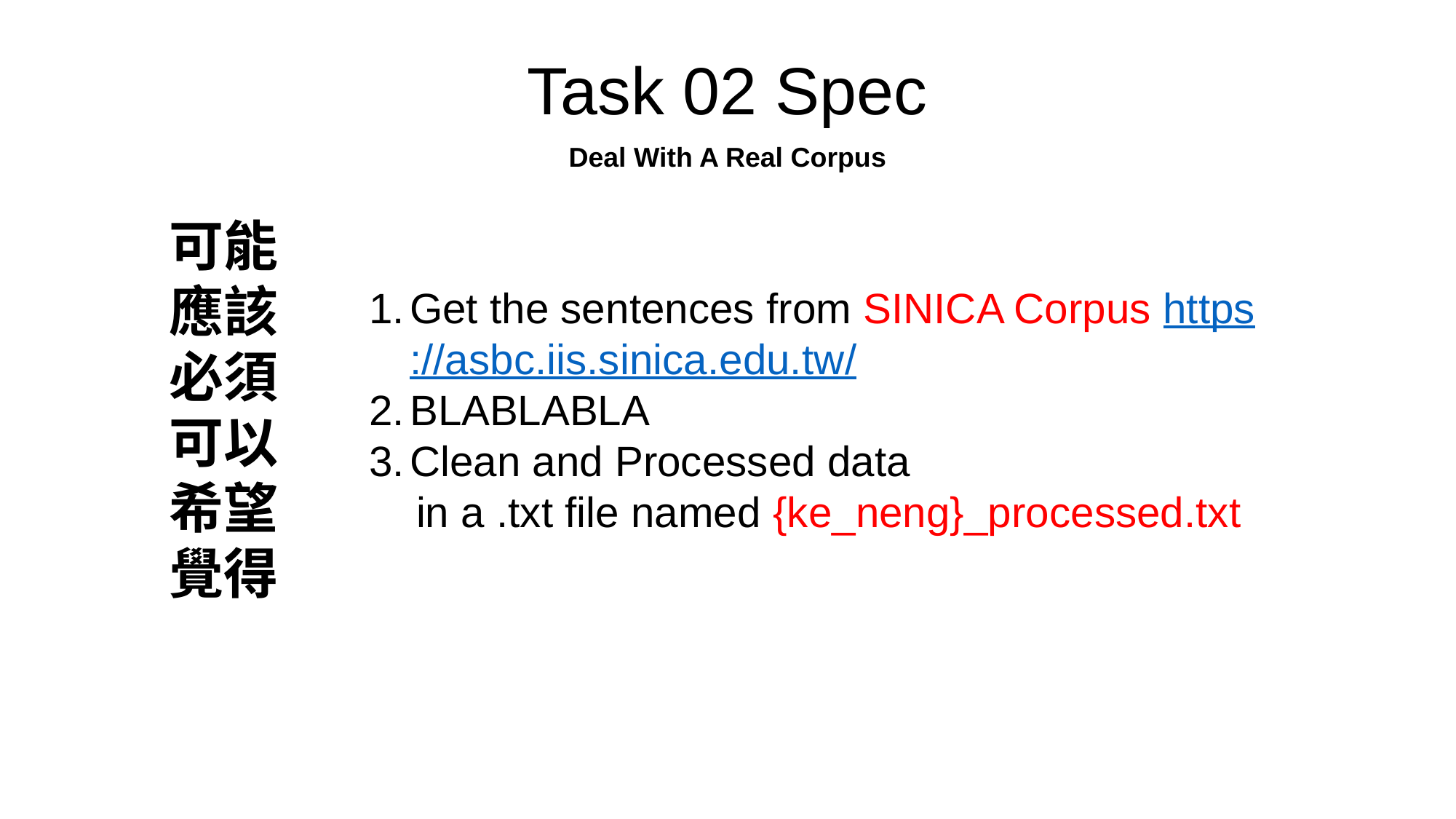

# Task 02 Spec
Deal With A Real Corpus
可能
應該
必須
可以
希望
覺得
Get the sentences from SINICA Corpus https://asbc.iis.sinica.edu.tw/
BLABLABLA
Clean and Processed data
    in a .txt file named {ke_neng}_processed.txt